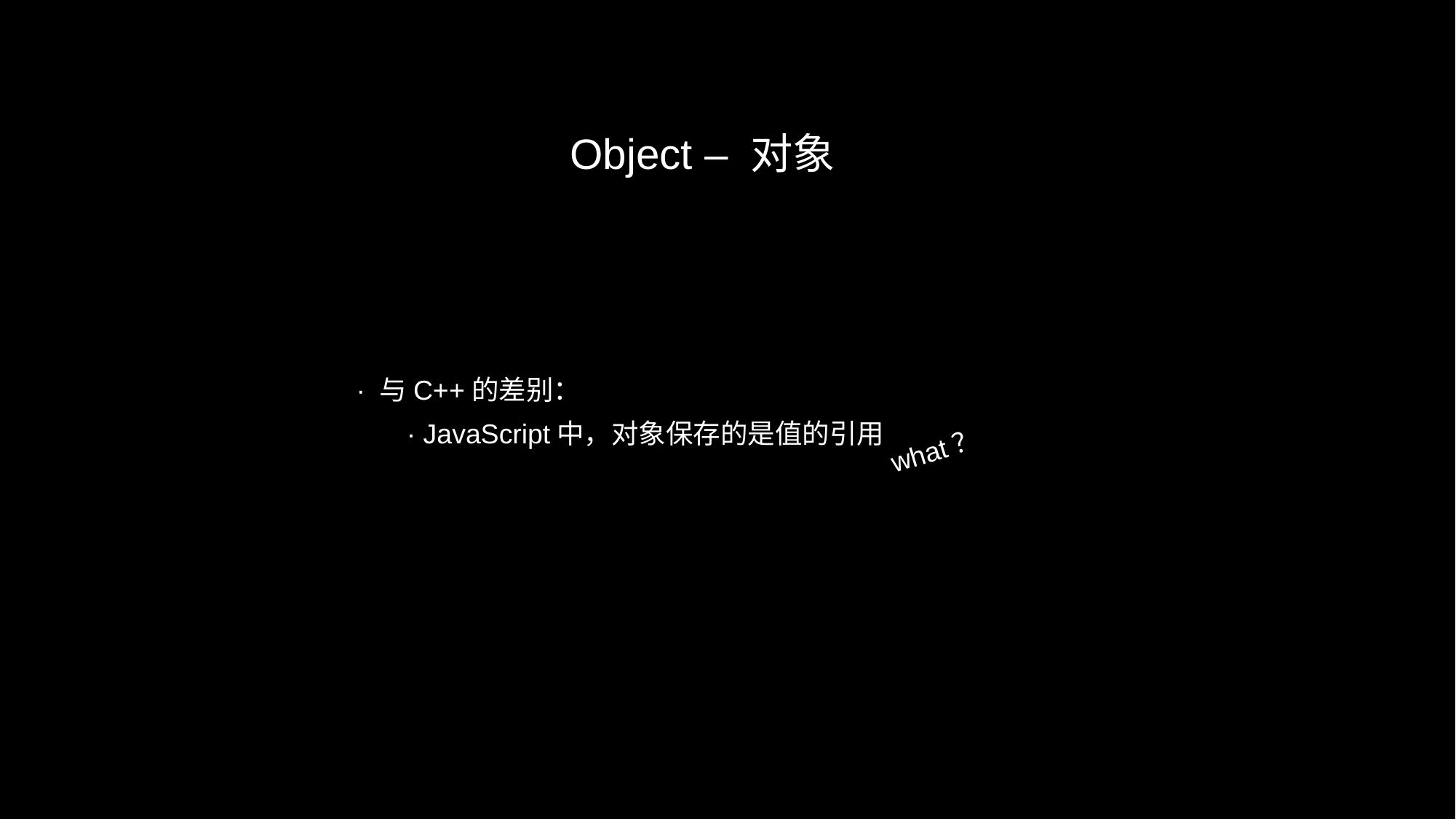

Object – 对象
· 与C++的差别：
· JavaScript中，对象保存的是值的引用
what？